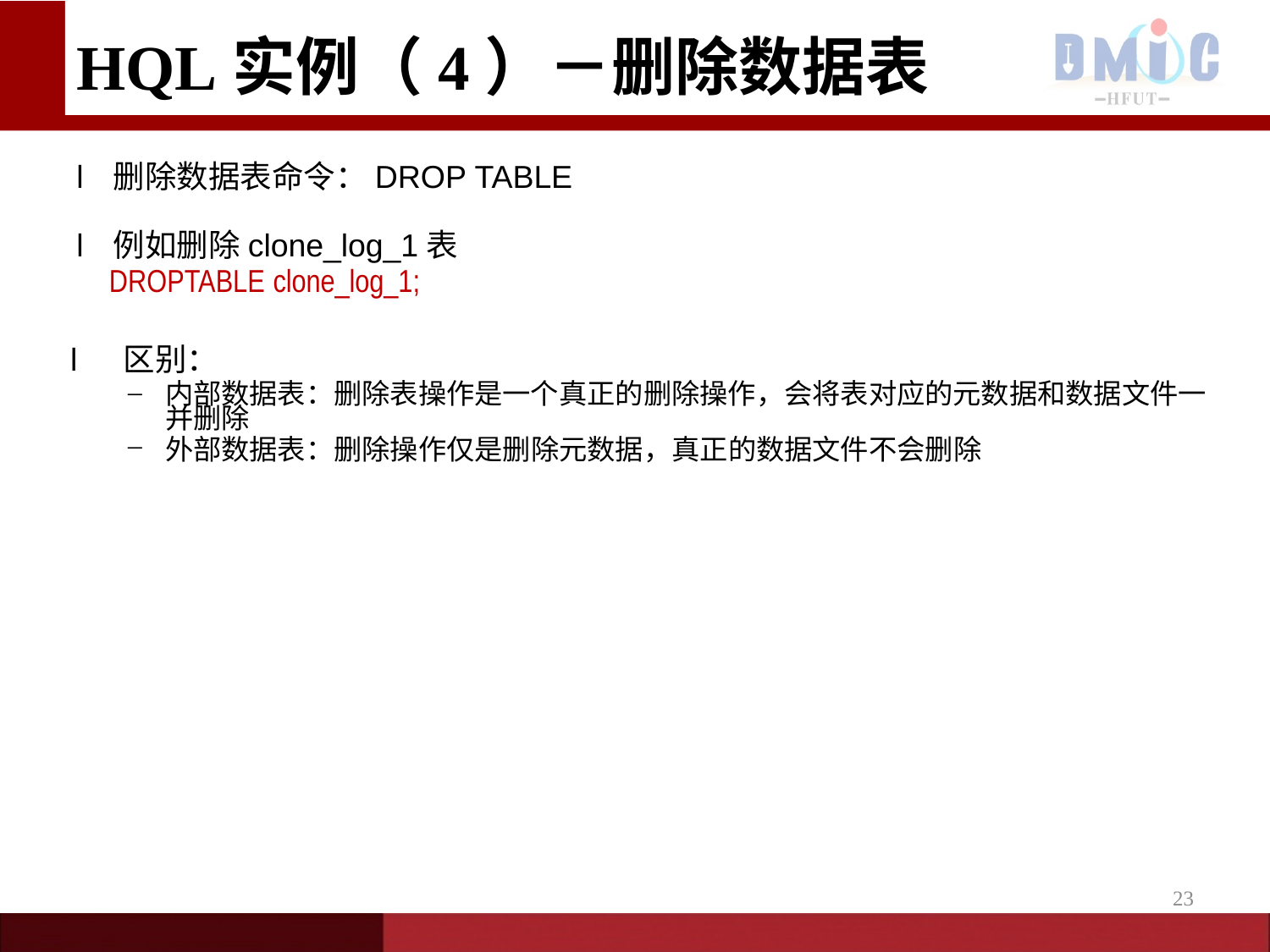

# HQL实例（4）－删除数据表
删除数据表命令：DROP TABLE

例如删除clone_log_1表
l

l
	DROPTABLE clone_log_1;

l     区别：
内部数据表：删除表操作是一个真正的删除操作，会将表对应的元数据和数据文件一并删除
外部数据表：删除操作仅是删除元数据，真正的数据文件不会删除
–

–
23